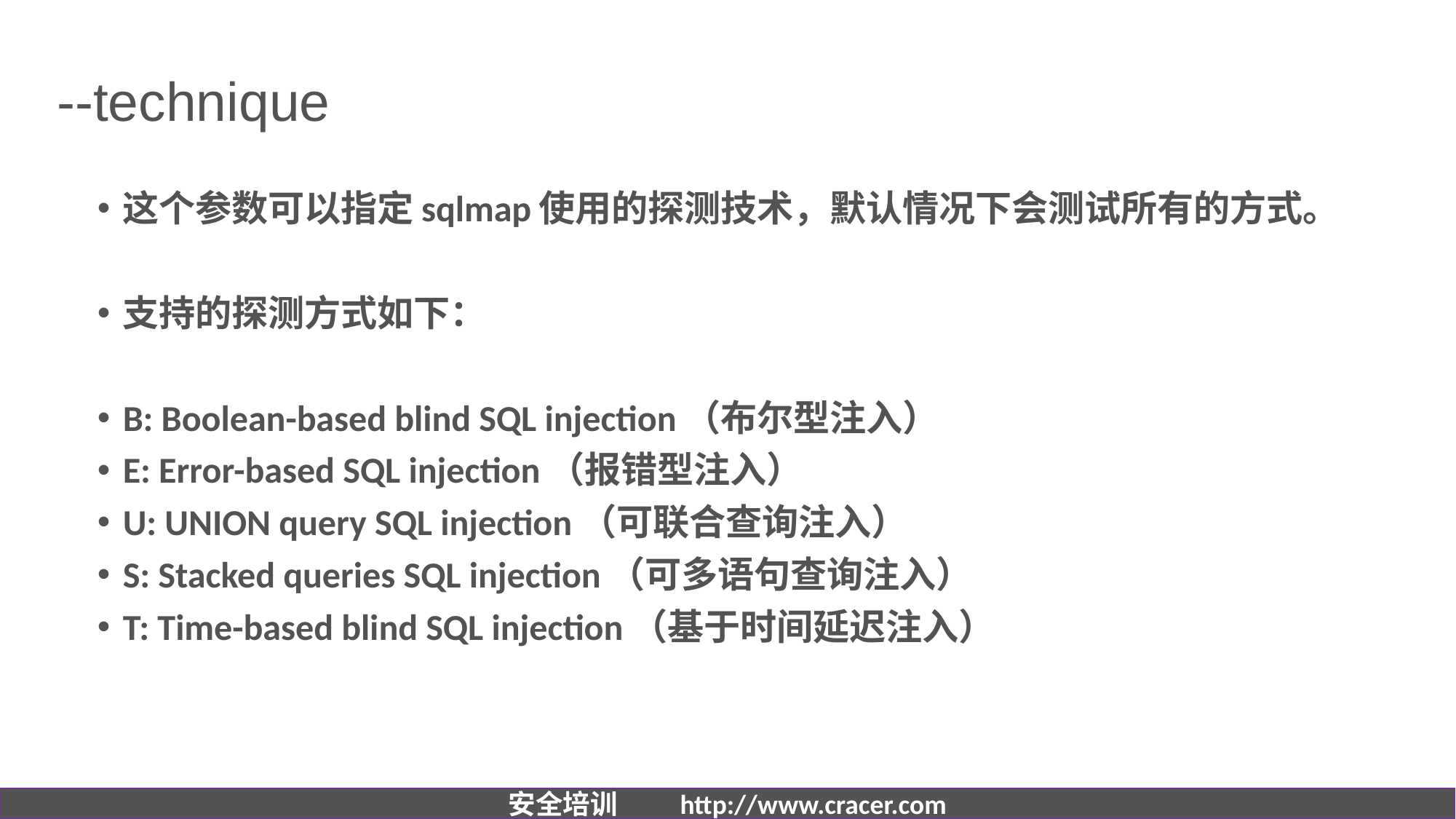

# --technique
这个参数可以指定sqlmap使用的探测技术，默认情况下会测试所有的方式。

支持的探测方式如下：

B: Boolean-based blind SQL injection（布尔型注入）
E: Error-based SQL injection（报错型注入）
U: UNION query SQL injection（可联合查询注入）
S: Stacked queries SQL injection（可多语句查询注入）
T: Time-based blind SQL injection（基于时间延迟注入）